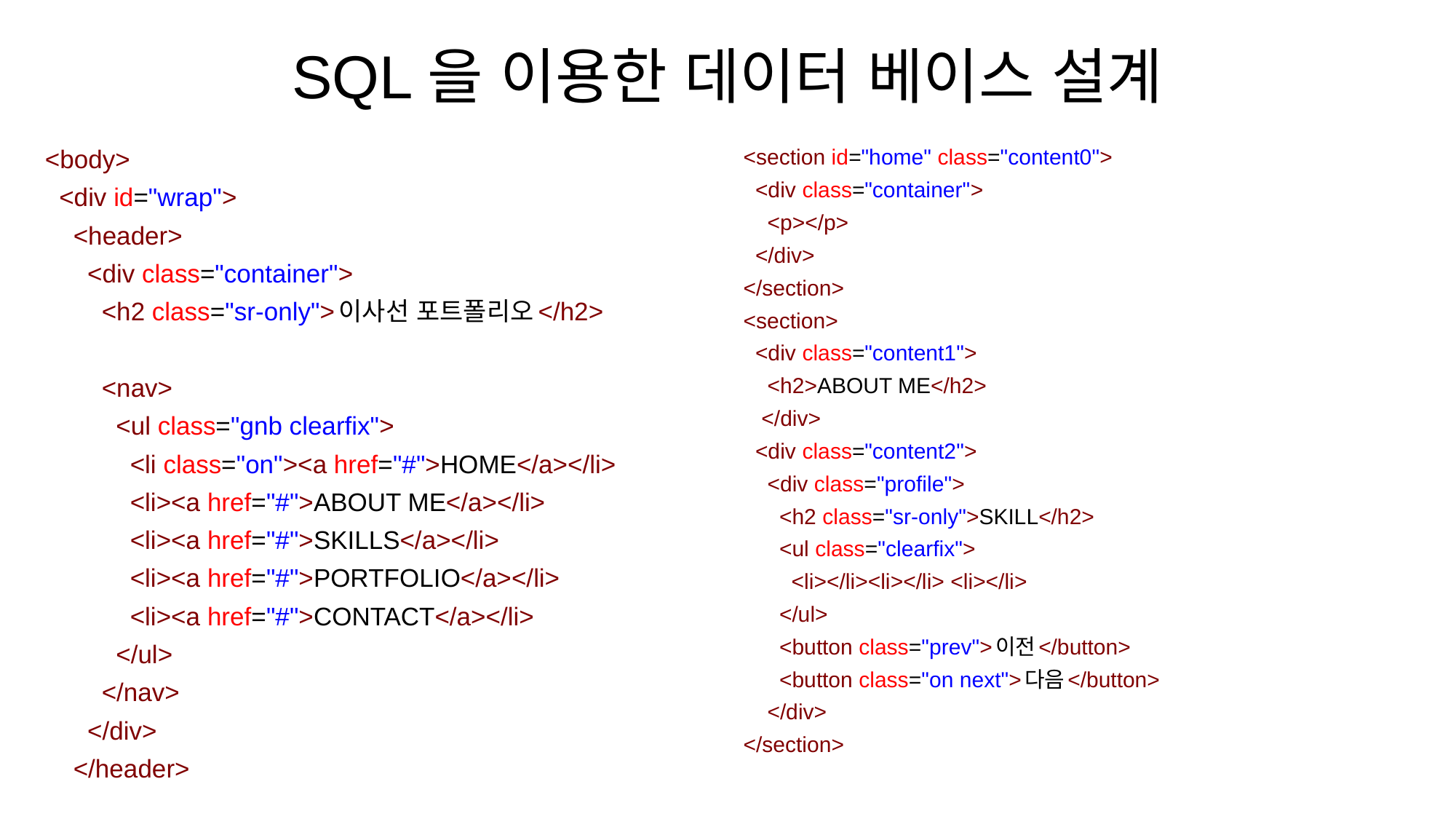

# SQL을 이용한 데이터 베이스 설계
  <body>
    <div id="wrap">
      <header>
        <div class="container">
          <h2 class="sr-only">이사선 포트폴리오</h2>

          <nav>
            <ul class="gnb clearfix">
              <li class="on"><a href="#">HOME</a></li>
              <li><a href="#">ABOUT ME</a></li>
              <li><a href="#">SKILLS</a></li>
              <li><a href="#">PORTFOLIO</a></li>
              <li><a href="#">CONTACT</a></li>
            </ul>
          </nav>
        </div>
      </header>

      <section id="home" class="content0">
        <div class="container">
          <p></p>
        </div>
      </section>
      <section>
        <div class="content1">
          <h2>ABOUT ME</h2>
         </div>
        <div class="content2">
          <div class="profile">
            <h2 class="sr-only">SKILL</h2>
            <ul class="clearfix">
              <li></li><li></li> <li></li>
            </ul>
            <button class="prev">이전</button>
            <button class="on next">다음</button>
          </div>
      </section>